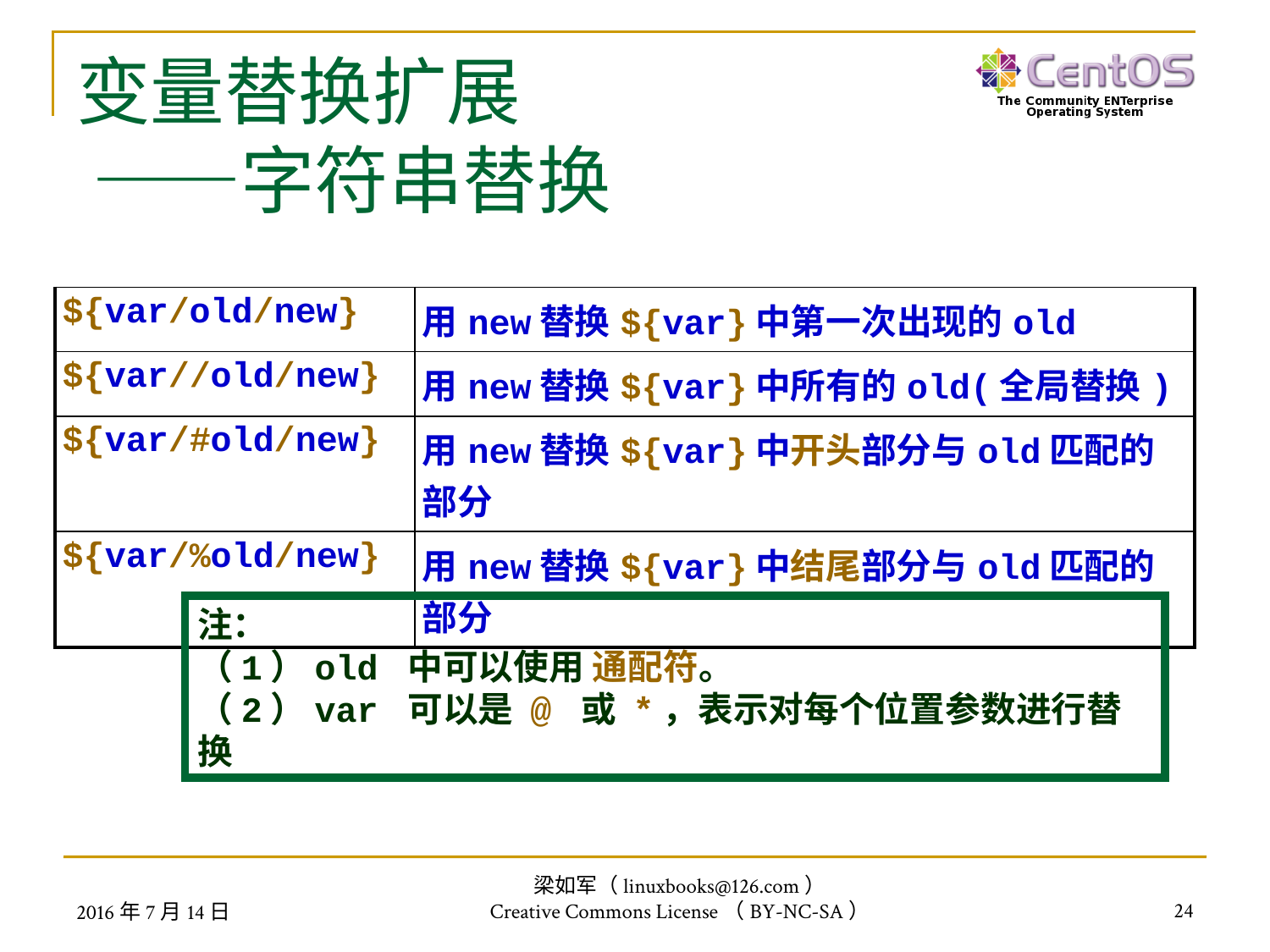

# 变量替换扩展 ——字符串替换
| ${var/old/new} | 用new替换${var}中第一次出现的old |
| --- | --- |
| ${var//old/new} | 用new替换${var}中所有的old(全局替换) |
| ${var/#old/new} | 用new替换${var}中开头部分与old匹配的部分 |
| ${var/%old/new} | 用new替换${var}中结尾部分与old匹配的部分 |
注：
（1）old 中可以使用 通配符。
（2）var 可以是 @ 或 *，表示对每个位置参数进行替换
梁如军（linuxbooks@126.com）
Creative Commons License（BY-NC-SA）
2016年7月14日
24